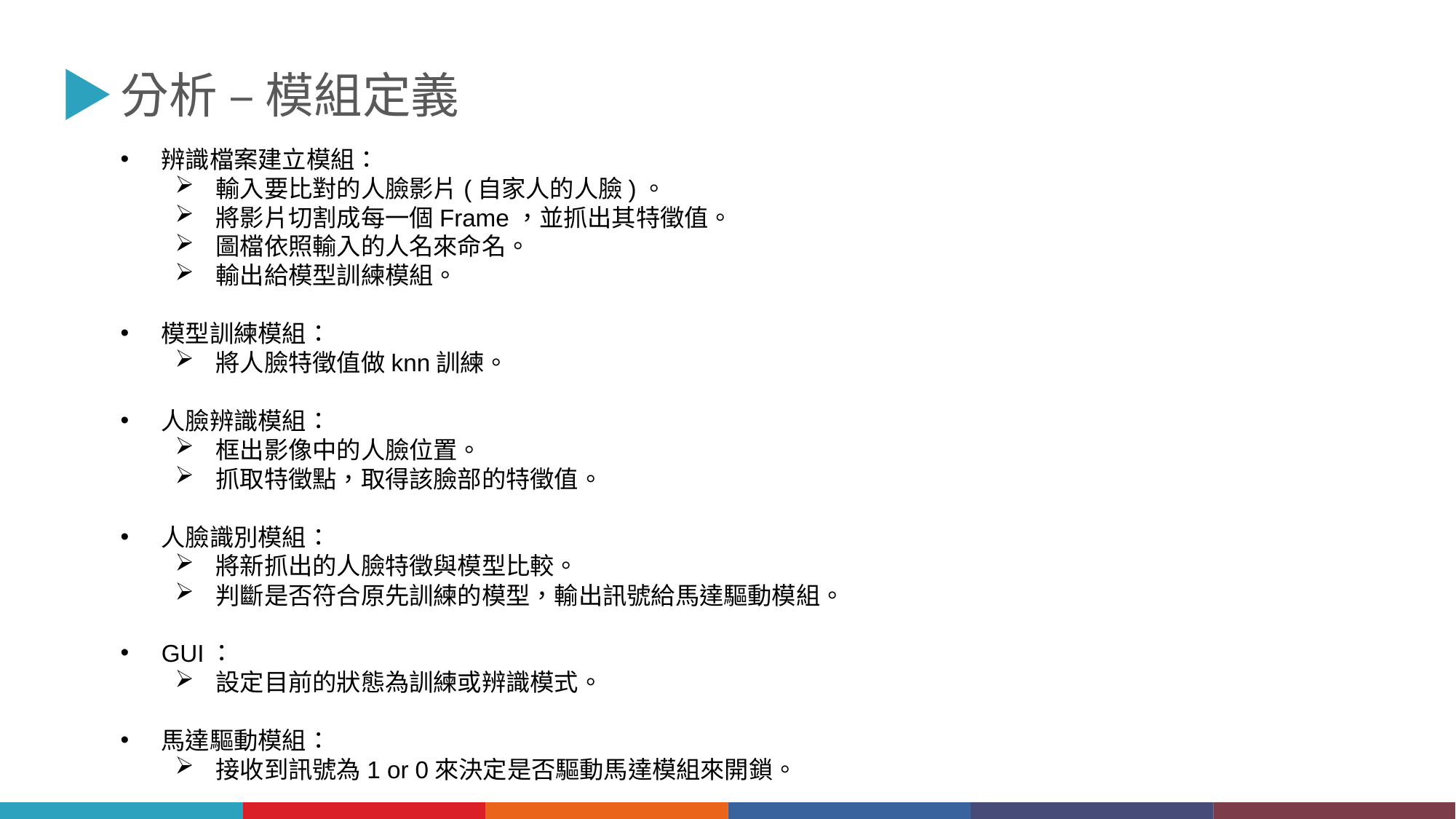

分析 – 模組定義

辨識檔案建立模組：
輸入要比對的人臉影片(自家人的人臉)。
將影片切割成每一個Frame，並抓出其特徵值。
圖檔依照輸入的人名來命名。
輸出給模型訓練模組。

模型訓練模組：
將人臉特徵值做knn訓練。

人臉辨識模組：
框出影像中的人臉位置。
抓取特徵點，取得該臉部的特徵值。

人臉識別模組：
將新抓出的人臉特徵與模型比較。
判斷是否符合原先訓練的模型，輸出訊號給馬達驅動模組。

GUI：
設定目前的狀態為訓練或辨識模式。

馬達驅動模組：
接收到訊號為1 or 0來決定是否驅動馬達模組來開鎖。